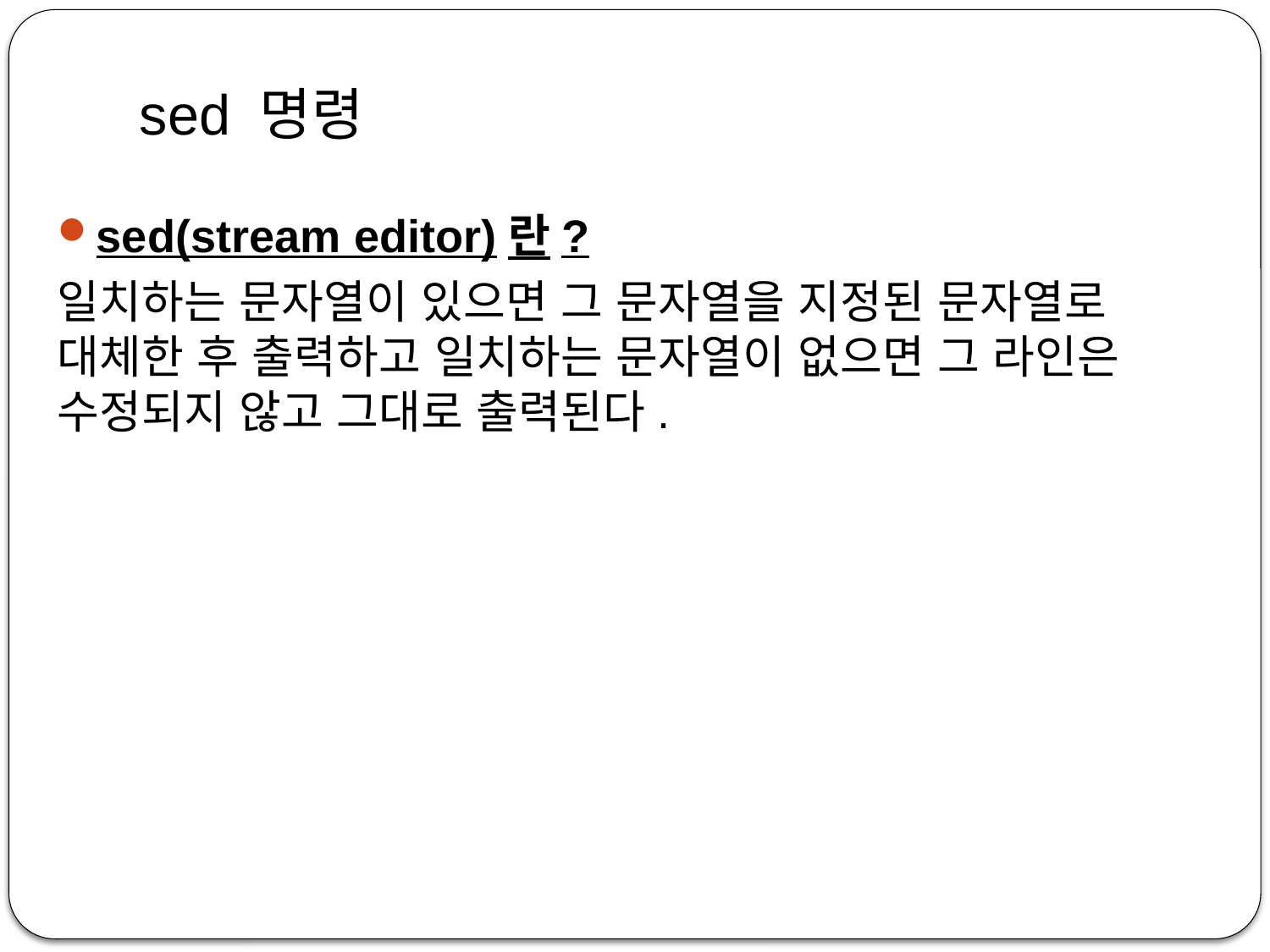

# sed 명령
sed(stream editor)란?
일치하는 문자열이 있으면 그 문자열을 지정된 문자열로 대체한 후 출력하고 일치하는 문자열이 없으면 그 라인은 수정되지 않고 그대로 출력된다.